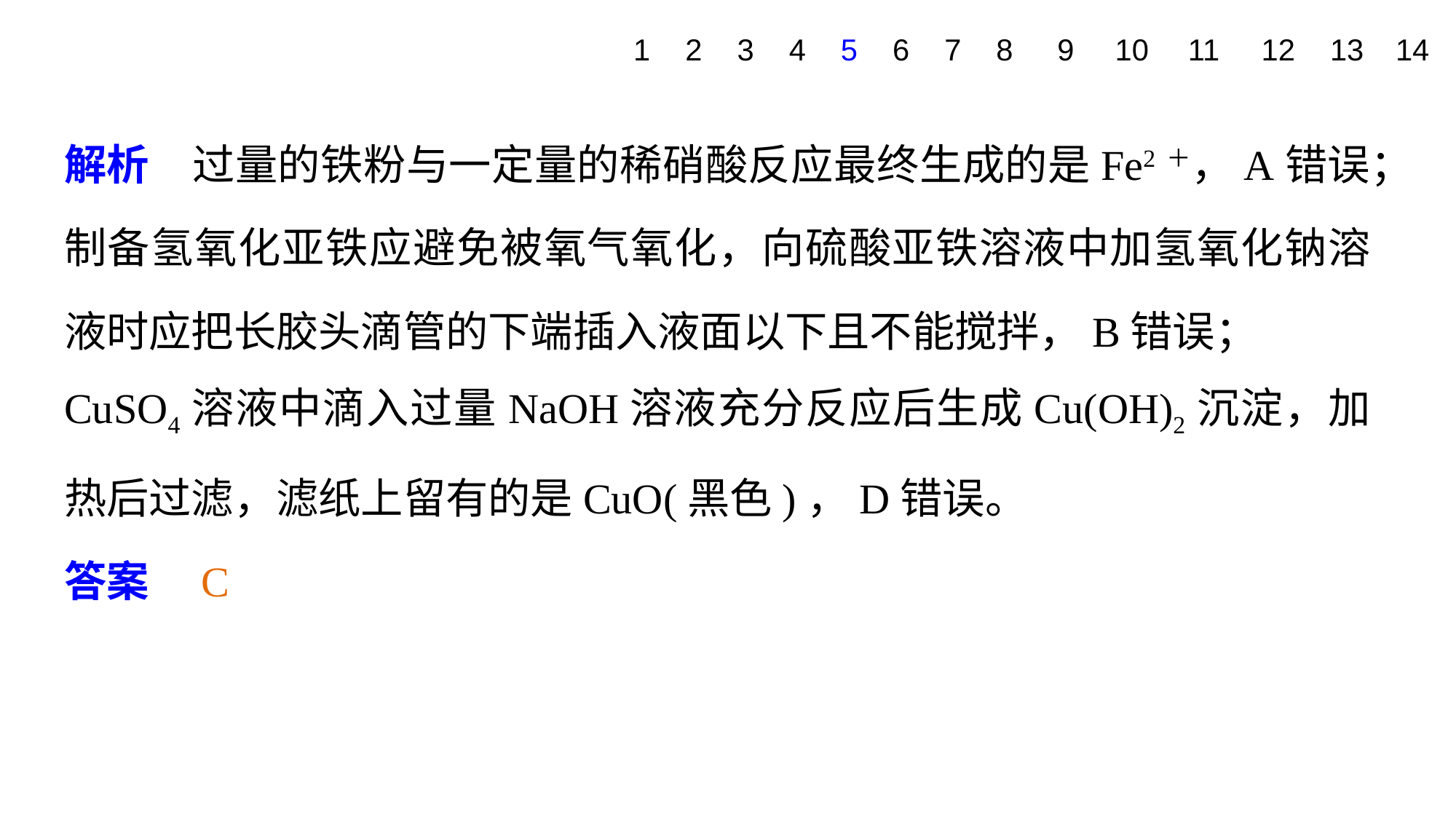

1
2
3
4
5
6
7
8
9
10
11
12
13
14
解析　过量的铁粉与一定量的稀硝酸反应最终生成的是Fe2＋，A错误；
制备氢氧化亚铁应避免被氧气氧化，向硫酸亚铁溶液中加氢氧化钠溶液时应把长胶头滴管的下端插入液面以下且不能搅拌，B错误；
CuSO4溶液中滴入过量NaOH溶液充分反应后生成Cu(OH)2沉淀，加热后过滤，滤纸上留有的是CuO(黑色)，D错误。
答案　C